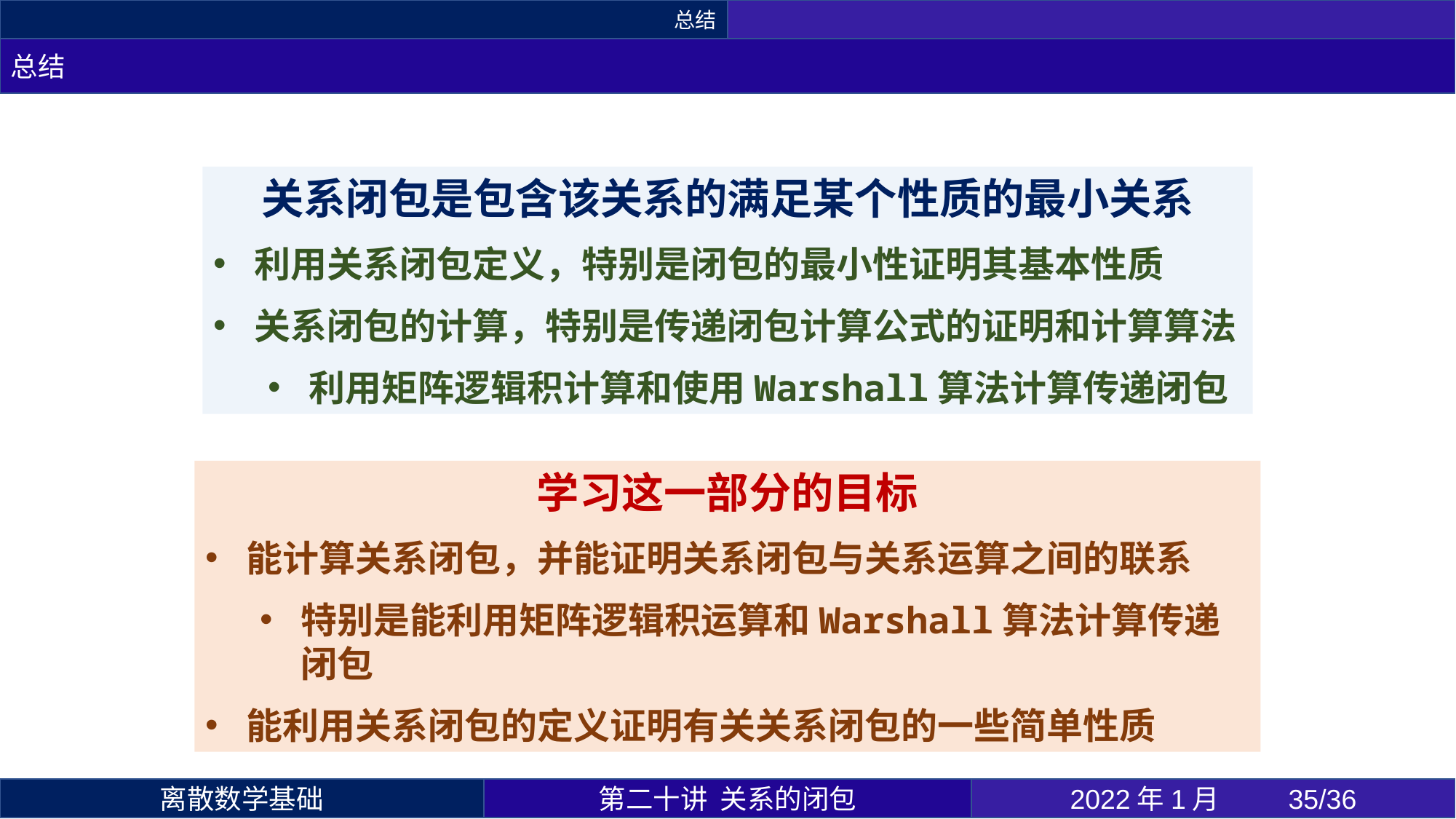

总结
总结
关系闭包是包含该关系的满足某个性质的最小关系
利用关系闭包定义，特别是闭包的最小性证明其基本性质
关系闭包的计算，特别是传递闭包计算公式的证明和计算算法
利用矩阵逻辑积计算和使用Warshall算法计算传递闭包
学习这一部分的目标
能计算关系闭包，并能证明关系闭包与关系运算之间的联系
特别是能利用矩阵逻辑积运算和Warshall算法计算传递闭包
能利用关系闭包的定义证明有关关系闭包的一些简单性质
第二十讲  关系的闭包
2022年1月 	35/36
离散数学基础